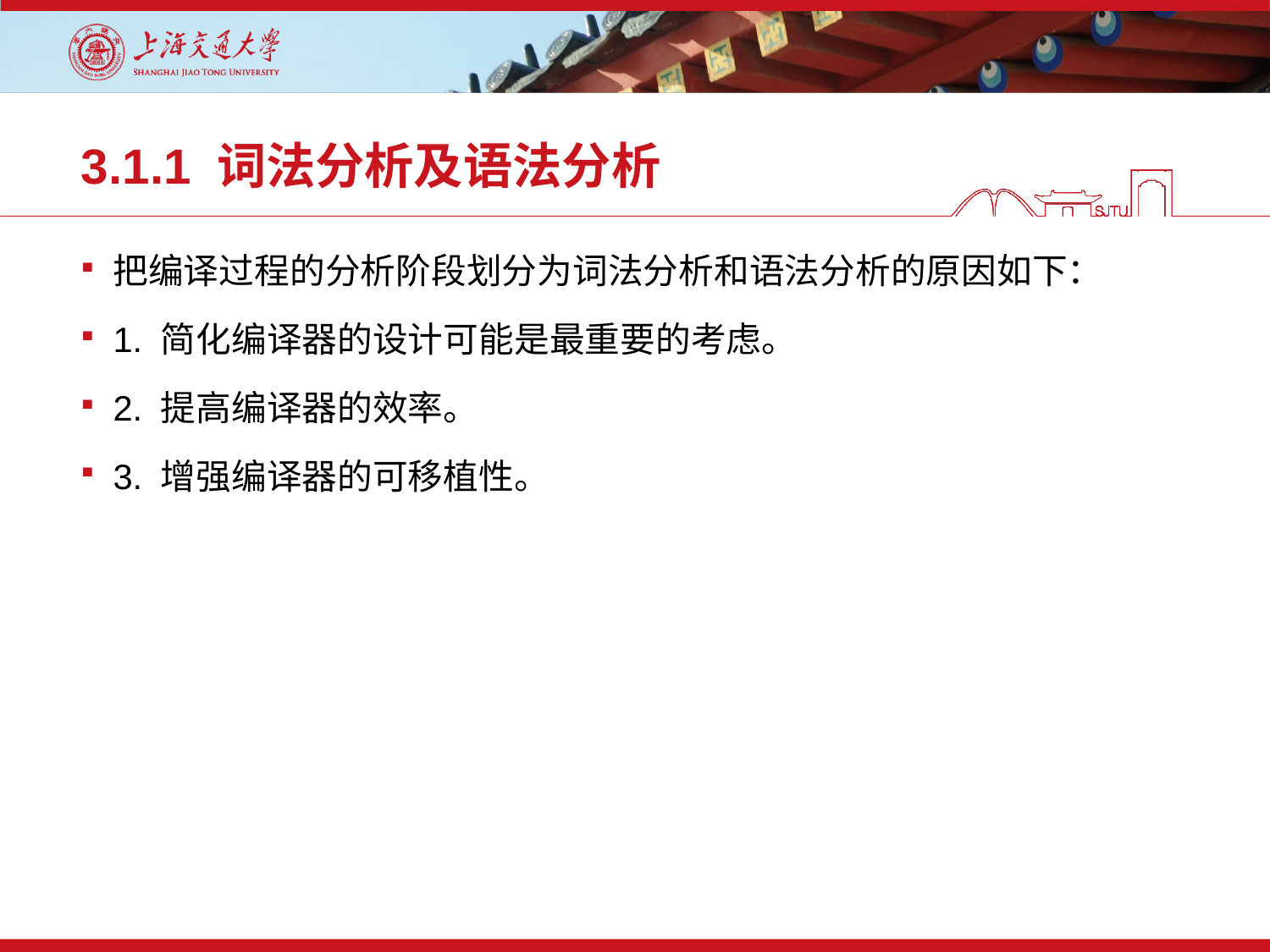

# 3.1.1 词法分析及语法分析
把编译过程的分析阶段划分为词法分析和语法分析的原因如下：
1. 简化编译器的设计可能是最重要的考虑。
2. 提高编译器的效率。
3. 增强编译器的可移植性。